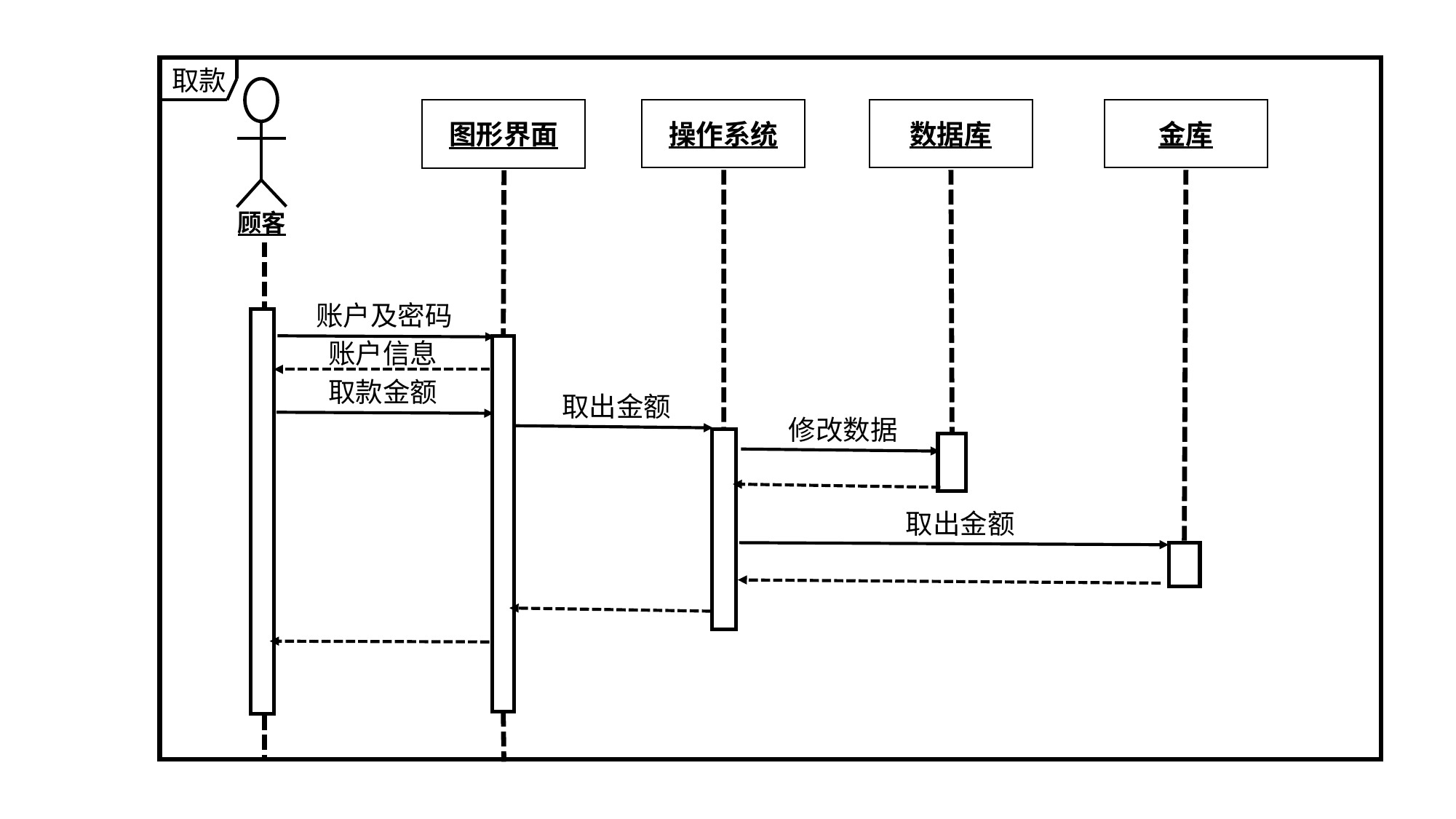

取款

顾客
操作系统
数据库
金库
图形界面
账户及密码

账户信息

取款金额
取出金额
修改数据

取出金额